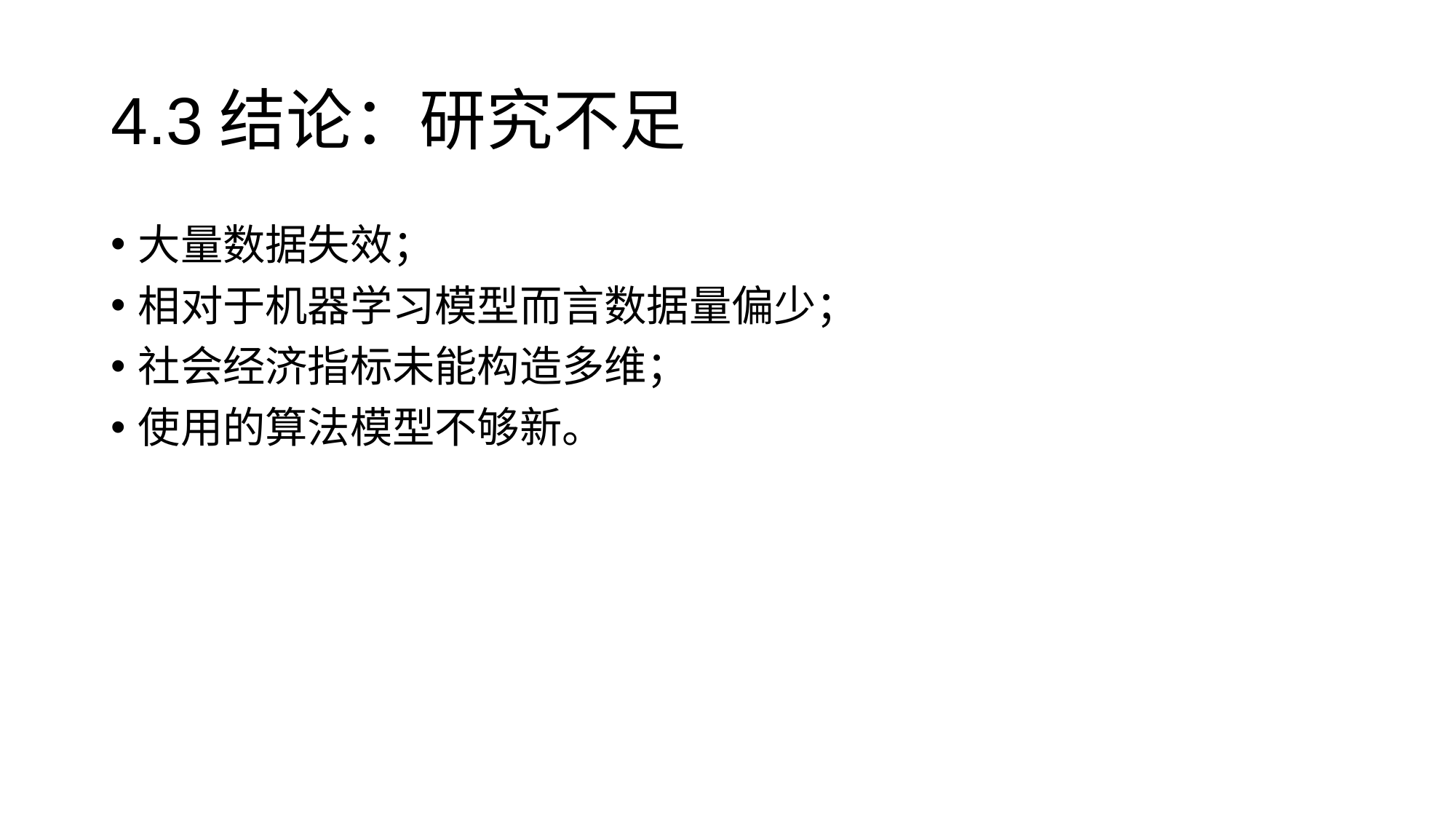

# 4.3结论：研究不足
大量数据失效；
相对于机器学习模型而言数据量偏少；
社会经济指标未能构造多维；
使用的算法模型不够新。